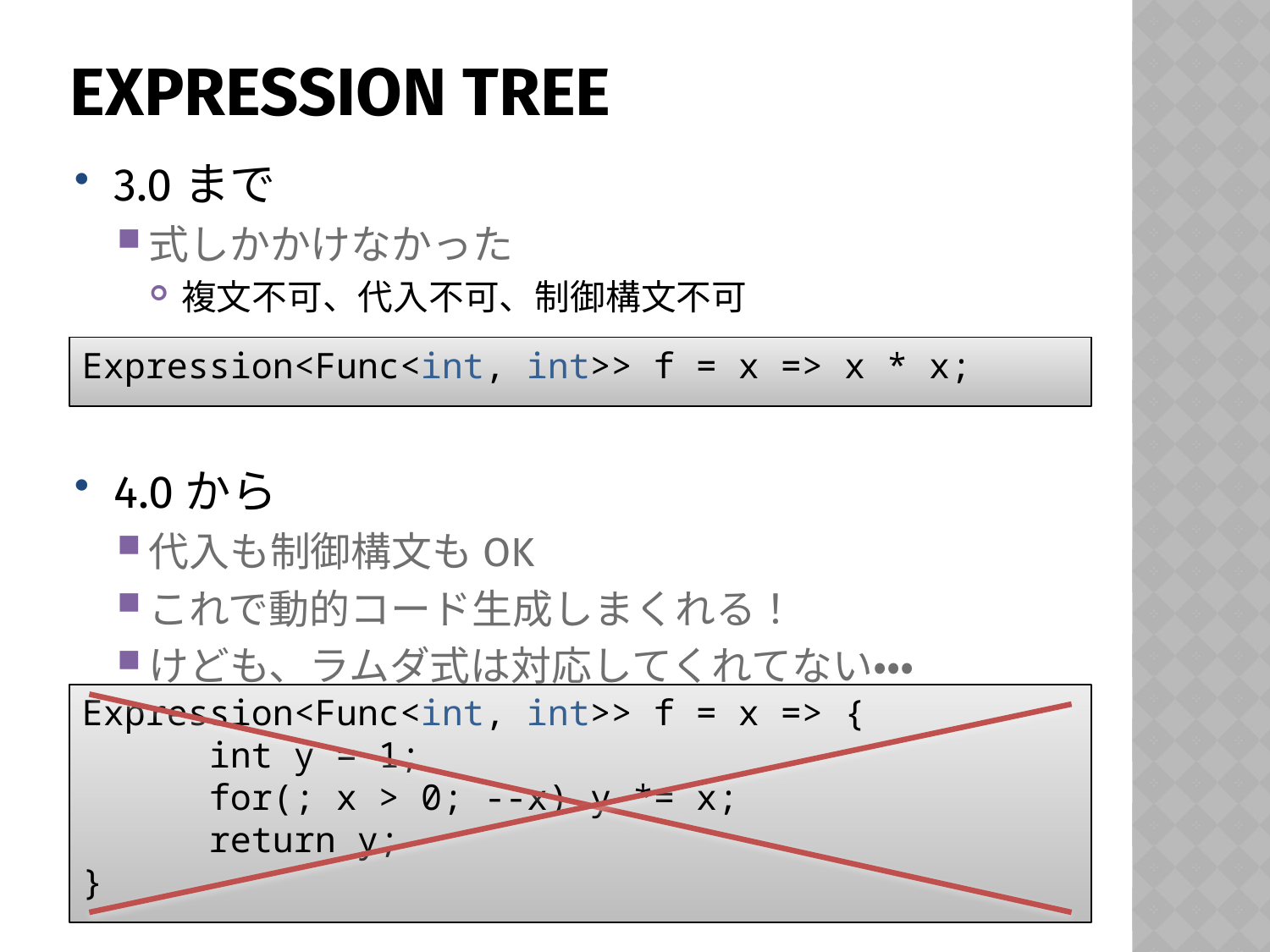

# Expression Tree
3.0まで
式しかかけなかった
複文不可、代入不可、制御構文不可

4.0から
代入も制御構文もOK
これで動的コード生成しまくれる！
けども、ラムダ式は対応してくれてない・・・
Expression<Func<int, int>> f = x => x * x;
Expression<Func<int, int>> f = x => {
	int y = 1;
	for(; x > 0; --x) y *= x;
	return y;
}